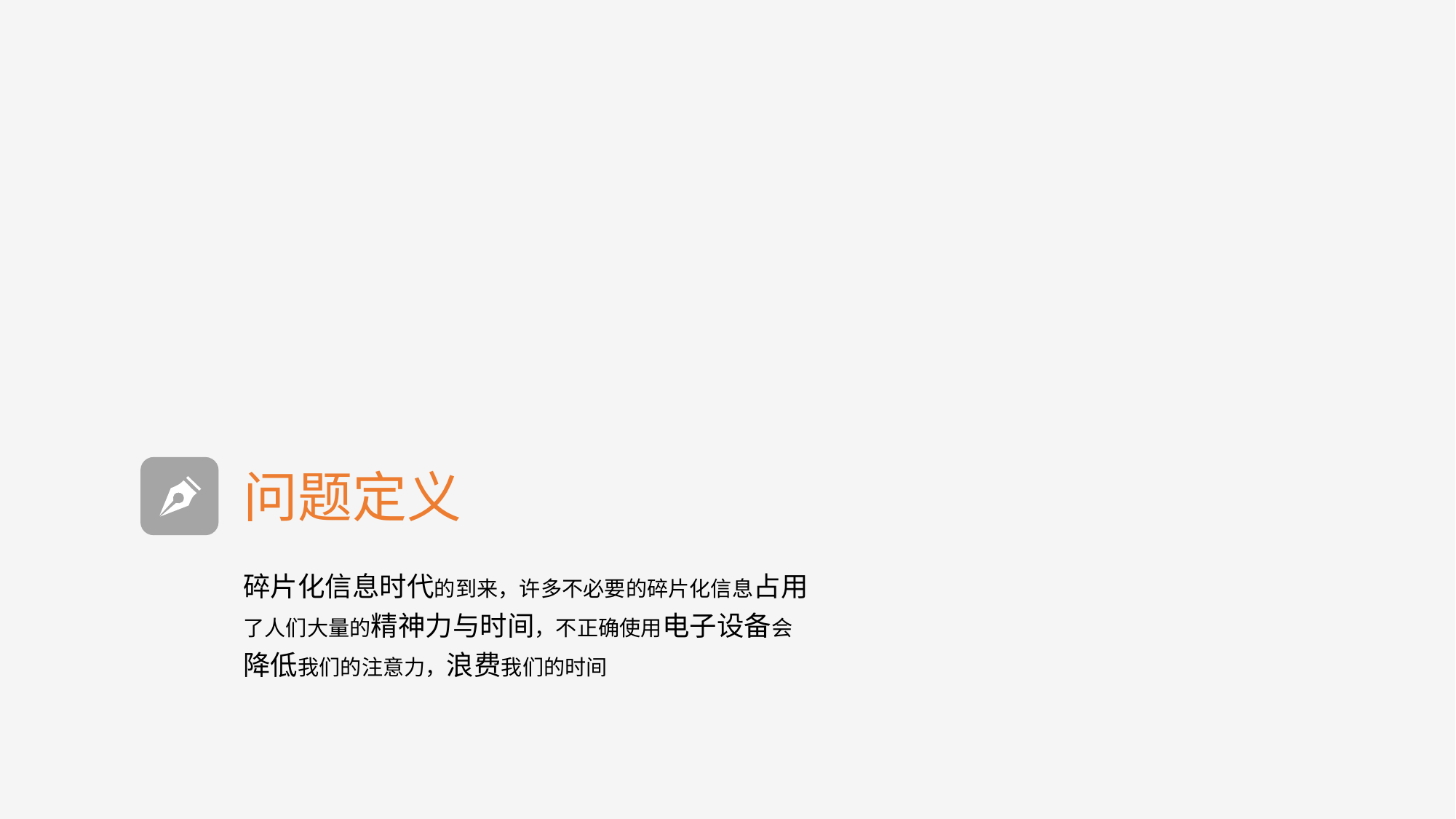

问题定义
碎片化信息时代的到来，许多不必要的碎片化信息占用了人们大量的精神力与时间，不正确使用电子设备会降低我们的注意力，浪费我们的时间